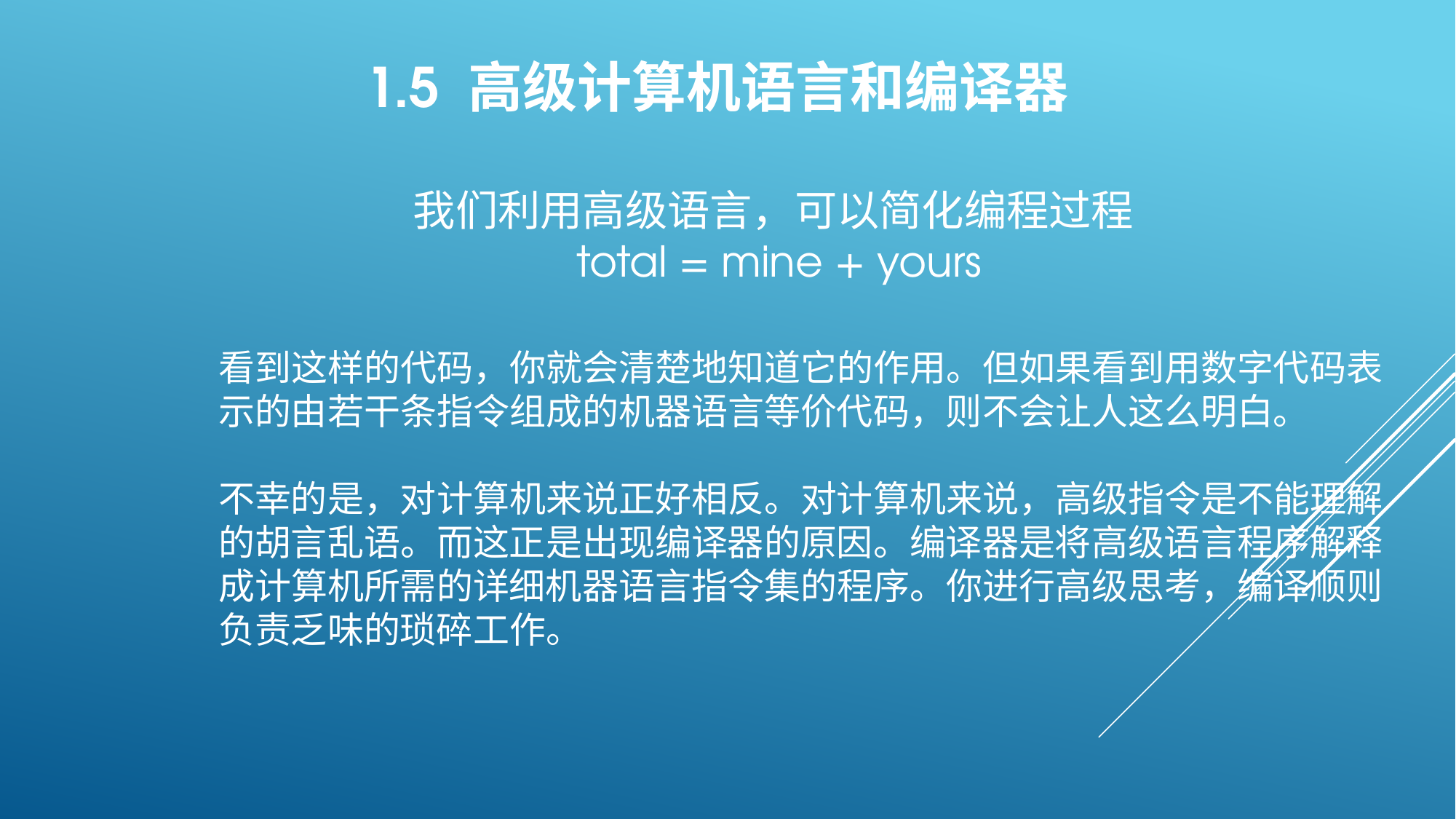

# 1.5 高级计算机语言和编译器
我们利用高级语言，可以简化编程过程
 total = mine + yours
看到这样的代码，你就会清楚地知道它的作用。但如果看到用数字代码表示的由若干条指令组成的机器语言等价代码，则不会让人这么明白。

不幸的是，对计算机来说正好相反。对计算机来说，高级指令是不能理解的胡言乱语。而这正是出现编译器的原因。编译器是将高级语言程序解释成计算机所需的详细机器语言指令集的程序。你进行高级思考，编译顺则负责乏味的琐碎工作。